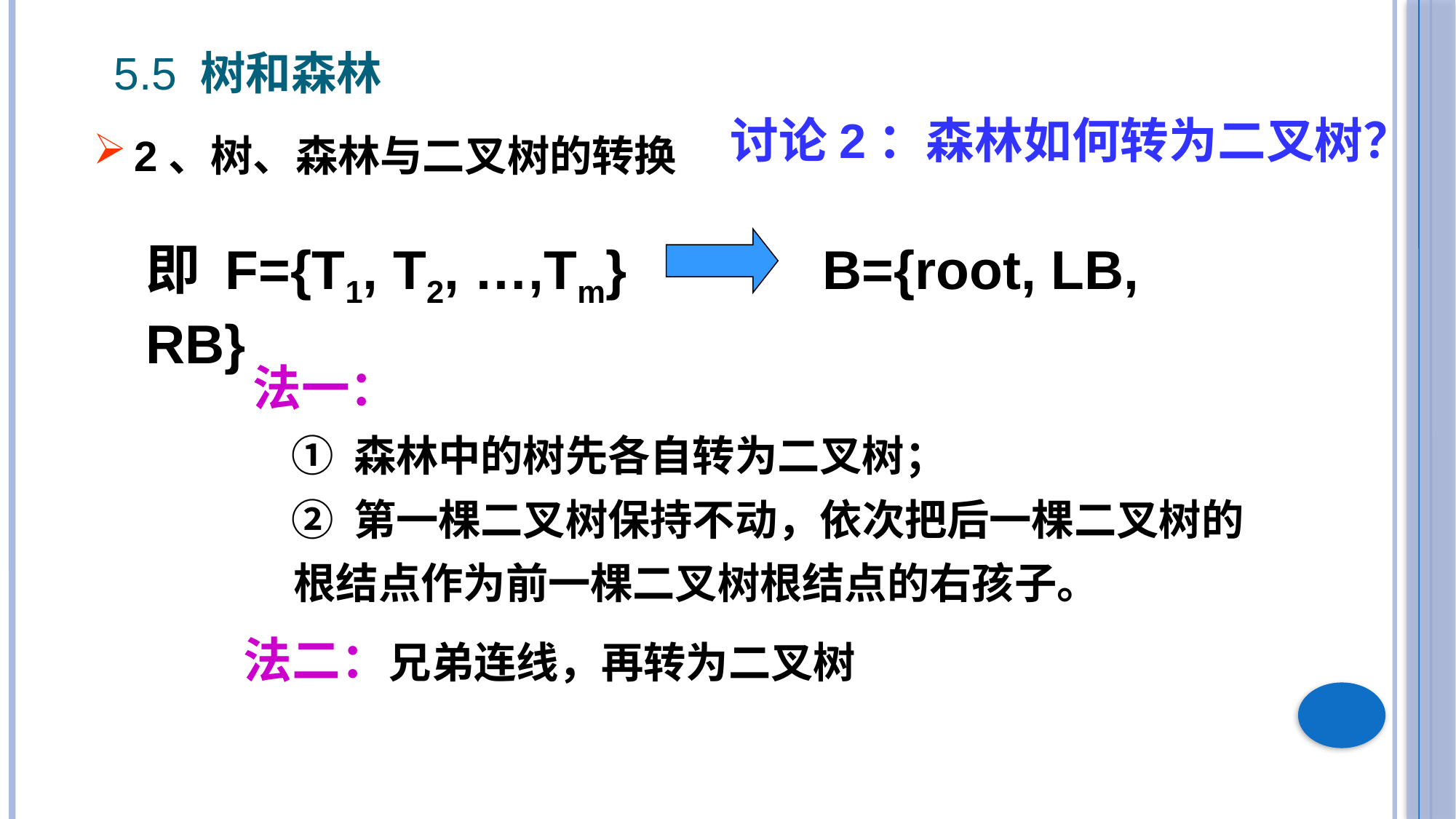

5.5 树和森林
讨论2：森林如何转为二叉树？
2、树、森林与二叉树的转换

即 F={T1, T2, …,Tm}             B={root, LB, RB}
法一：
    ① 森林中的树先各自转为二叉树；
    ② 第一棵二叉树保持不动，依次把后一棵二叉树的根结点作为前一棵二叉树根结点的右孩子。
法二：兄弟连线，再转为二叉树